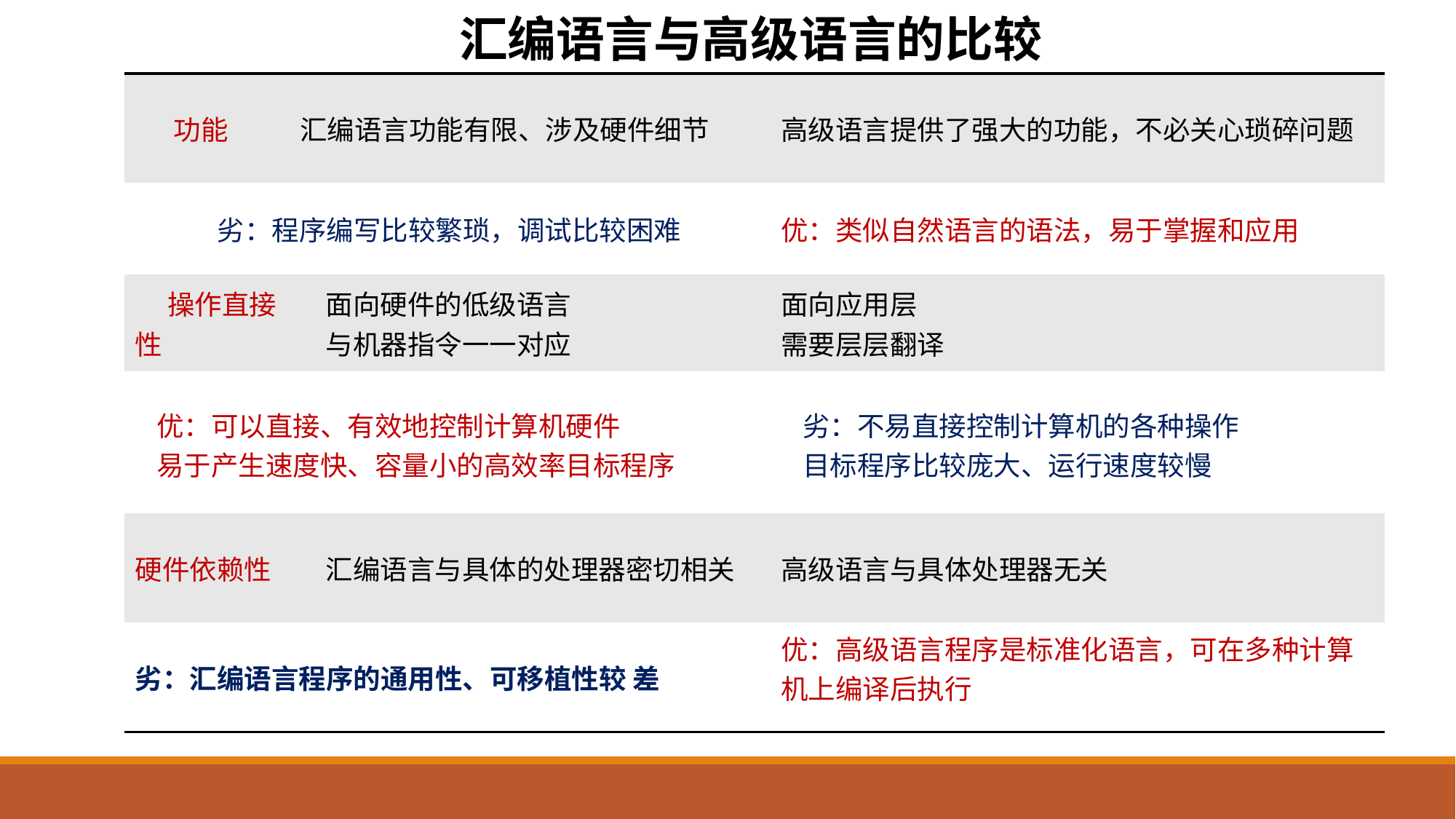

汇编语言与高级语言的比较
| 功能 | 汇编语言功能有限、涉及硬件细节 |  | 高级语言提供了强大的功能，不必关心琐碎问题 |
| --- | --- | --- | --- |
| 劣：程序编写比较繁琐，调试比较困难 |  |  | 优：类似自然语言的语法，易于掌握和应用 |
| 操作直接性 |  | 面向硬件的低级语言 与机器指令一一对应 | 面向应用层 需要层层翻译 |
| 优：可以直接、有效地控制计算机硬件 易于产生速度快、容量小的高效率目标程序 |  |  | 劣：不易直接控制计算机的各种操作 目标程序比较庞大、运行速度较慢 |
| 硬件依赖性 |  | 汇编语言与具体的处理器密切相关 | 高级语言与具体处理器无关 |
| 劣：汇编语言程序的通用性、可移植性较 差 |  |  | 优：高级语言程序是标准化语言，可在多种计算机上编译后执行 |